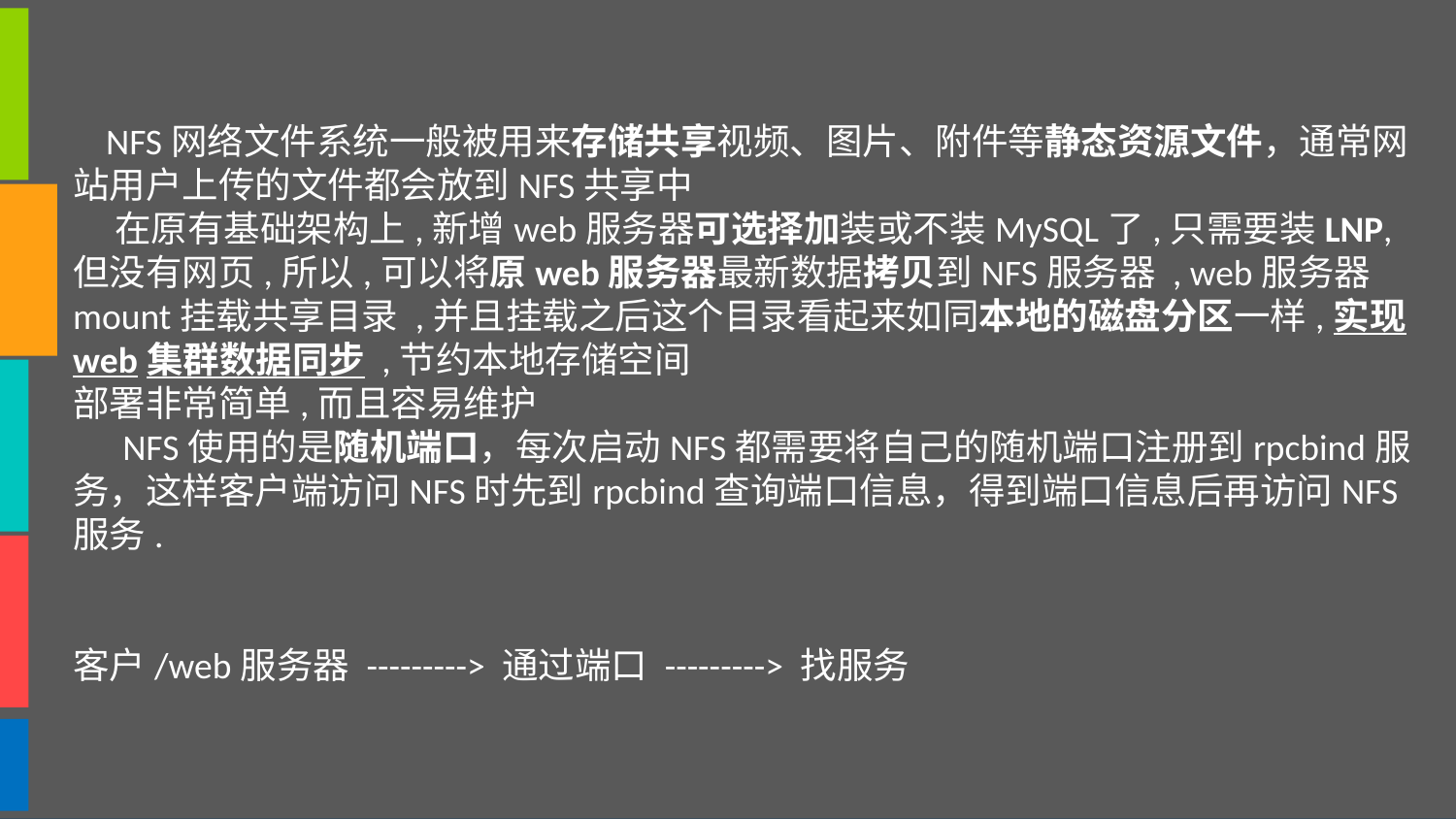

NFS网络文件系统一般被用来存储共享视频、图片、附件等静态资源文件，通常网站用户上传的文件都会放到NFS共享中
    在原有基础架构上,新增web服务器可选择加装或不装MySQL了,只需要装LNP,但没有网页,所以,可以将原web服务器最新数据拷贝到NFS服务器 , web服务器mount挂载共享目录 ,并且挂载之后这个目录看起来如同本地的磁盘分区一样,实现web集群数据同步 ,节约本地存储空间
部署非常简单,而且容易维护
      NFS使用的是随机端口，每次启动NFS都需要将自己的随机端口注册到rpcbind服务，这样客户端访问NFS时先到rpcbind查询端口信息，得到端口信息后再访问NFS服务.

客户/web服务器 ---------> 通过端口 ---------> 找服务